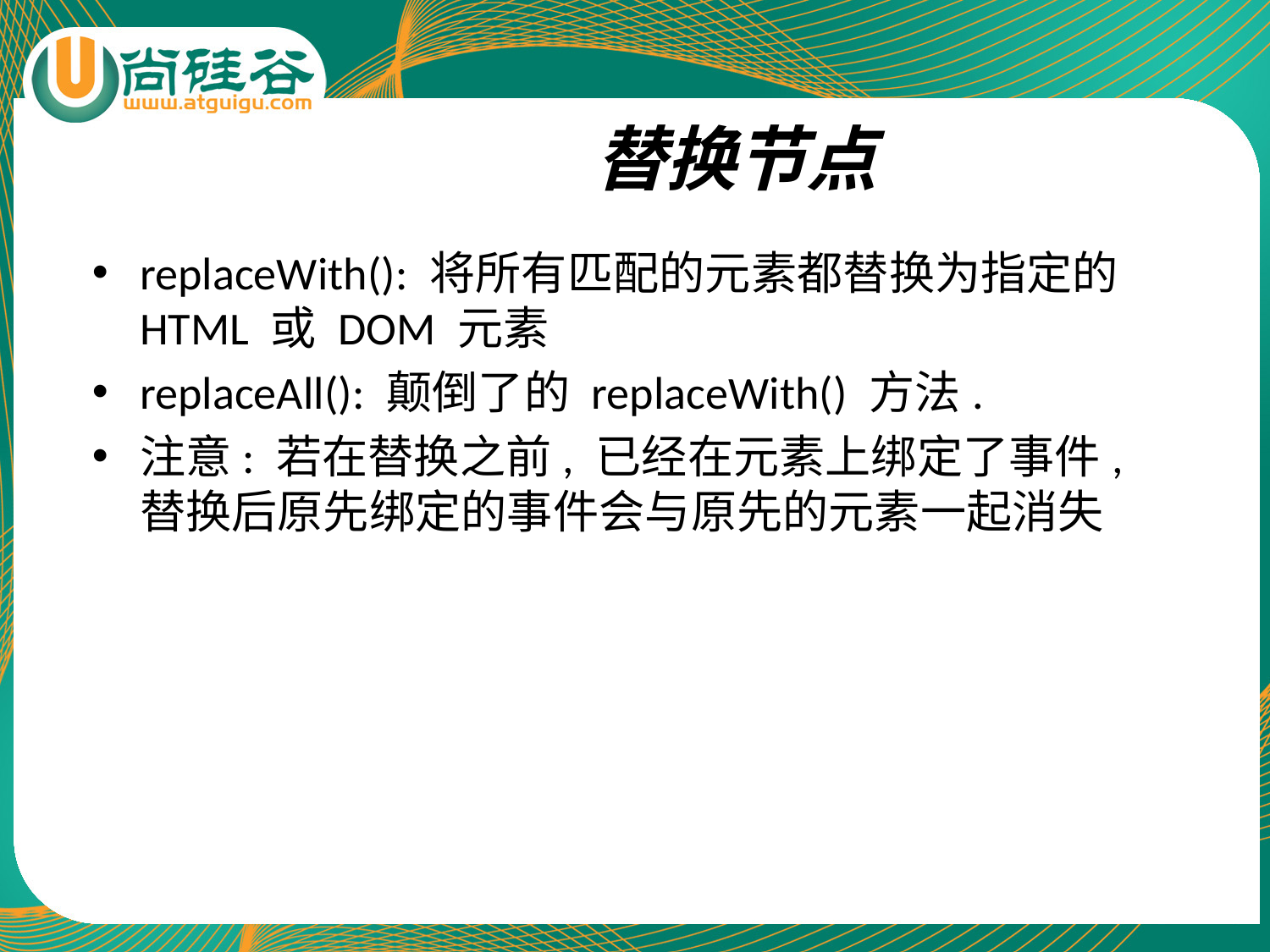

# 替换节点
replaceWith(): 将所有匹配的元素都替换为指定的 HTML 或 DOM 元素
replaceAll(): 颠倒了的 replaceWith() 方法.
注意: 若在替换之前, 已经在元素上绑定了事件, 替换后原先绑定的事件会与原先的元素一起消失